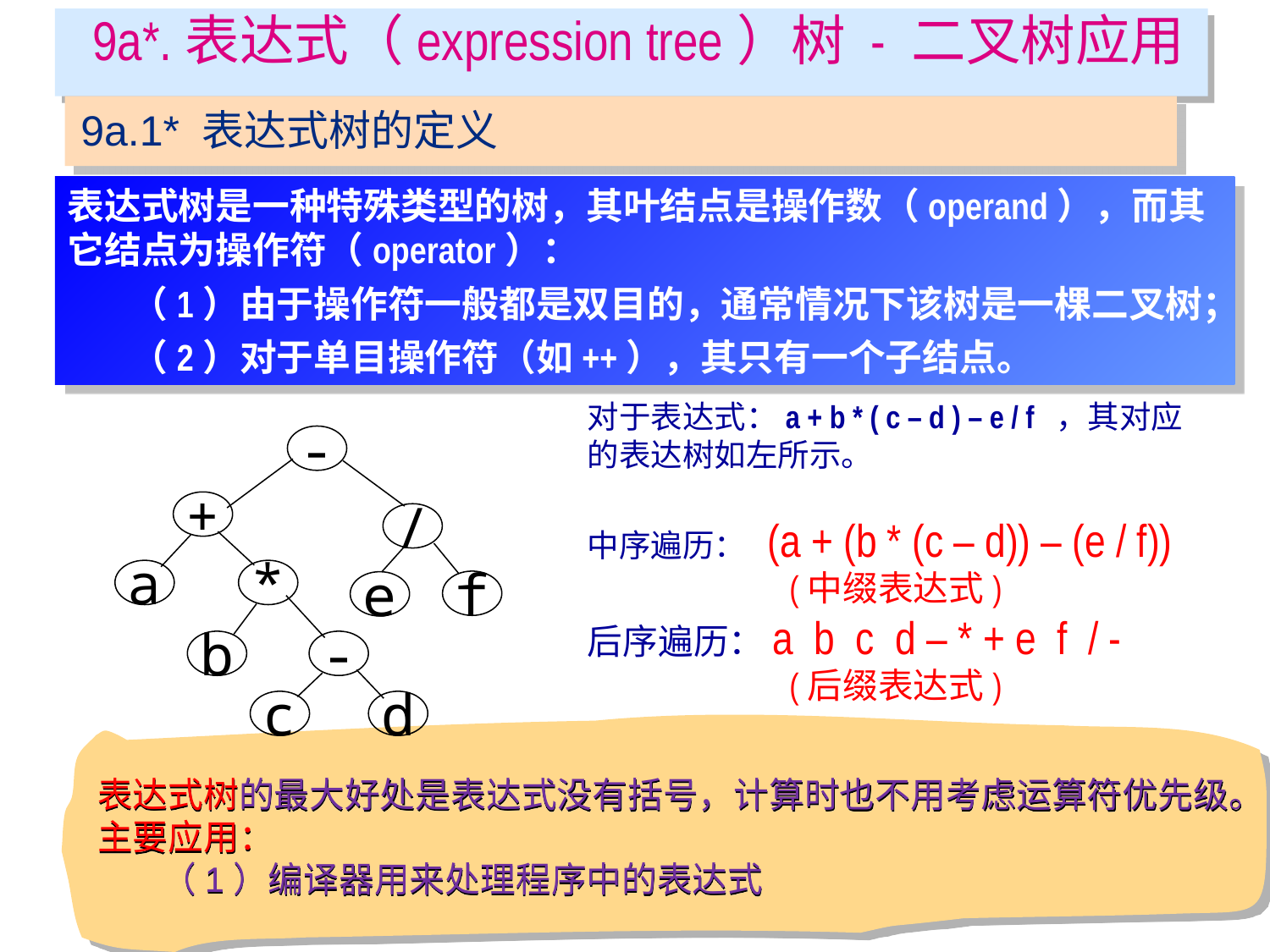

9a*.表达式（expression tree）树 - 二叉树应用

9a.1* 表达式树的定义
表达式树是一种特殊类型的树，其叶结点是操作数（operand），而其它结点为操作符（operator）：
（1）由于操作符一般都是双目的，通常情况下该树是一棵二叉树；
（2）对于单目操作符（如++），其只有一个子结点。
对于表达式：a + b * ( c – d ) – e / f  ，其对应的表达树如左所示。

中序遍历： (a + (b * (c – d)) – (e / f))
(中缀表达式)
后序遍历：a  b  c  d – * + e  f  / -
(后缀表达式)
-

+
/

a
*
f
e

b
-

c
d

表达式树的最大好处是表达式没有括号，计算时也不用考虑运算符优先级。
主要应用：
（1）编译器用来处理程序中的表达式